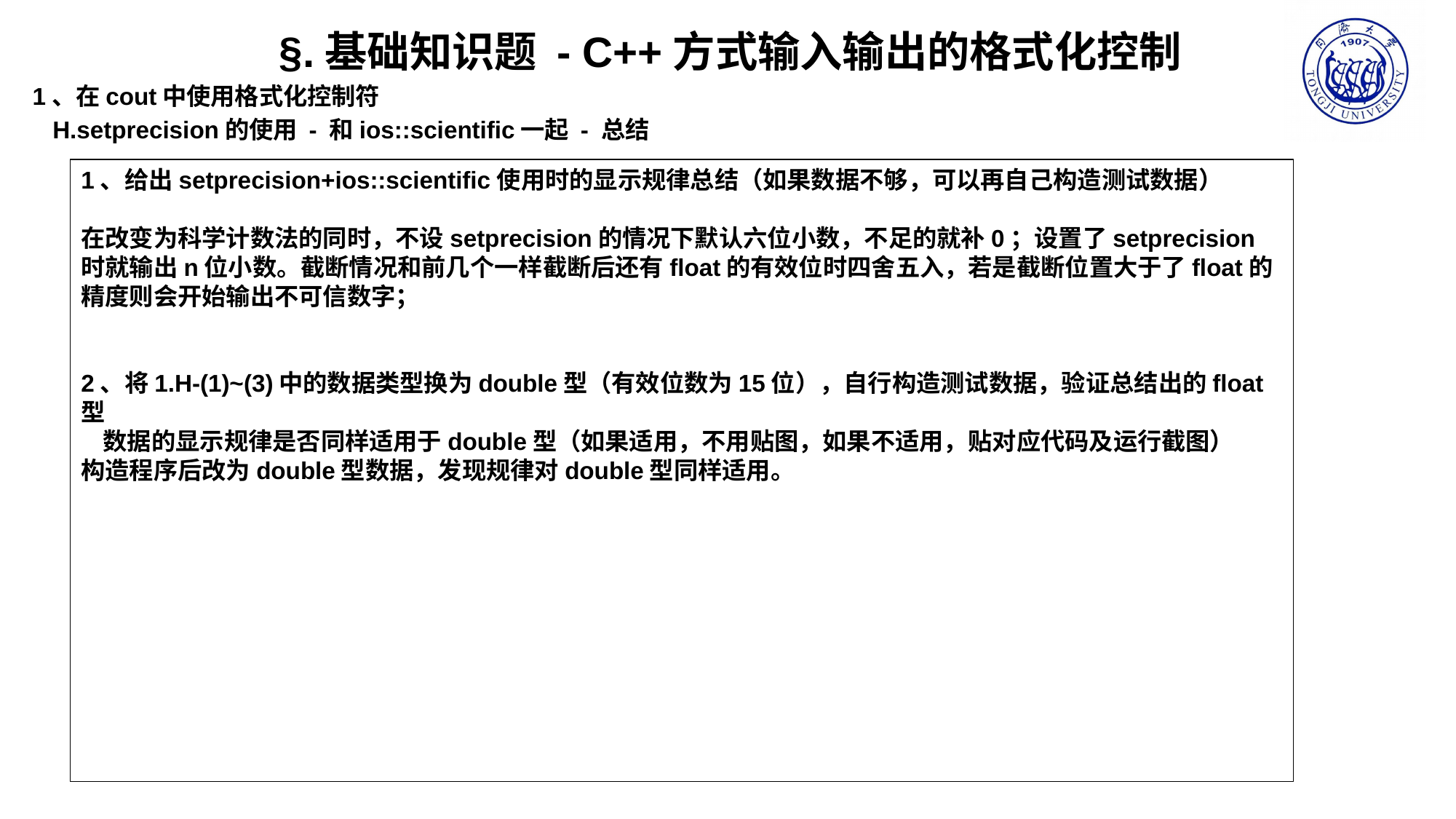

§.基础知识题 - C++方式输入输出的格式化控制
1、在cout中使用格式化控制符
   H.setprecision的使用 - 和ios::scientific一起 - 总结
1、给出setprecision+ios::scientific使用时的显示规律总结（如果数据不够，可以再自己构造测试数据）

在改变为科学计数法的同时，不设setprecision的情况下默认六位小数，不足的就补0；设置了setprecision时就输出n位小数。截断情况和前几个一样截断后还有float的有效位时四舍五入，若是截断位置大于了float的精度则会开始输出不可信数字；

2、将1.H-(1)~(3)中的数据类型换为double型（有效位数为15位），自行构造测试数据，验证总结出的float型
   数据的显示规律是否同样适用于double型（如果适用，不用贴图，如果不适用，贴对应代码及运行截图）
构造程序后改为double型数据，发现规律对double型同样适用。